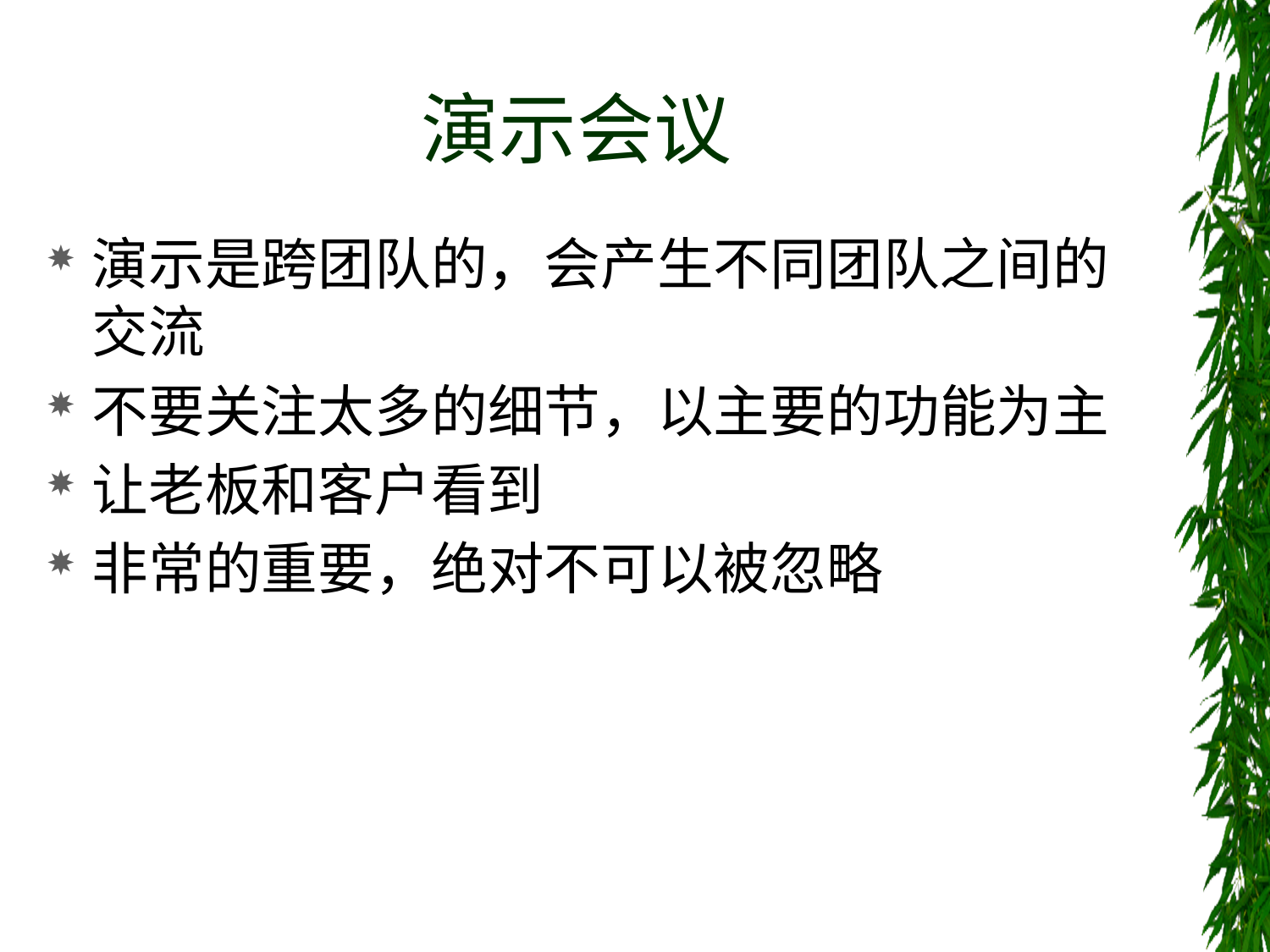

# 演示会议
演示是跨团队的，会产生不同团队之间的交流
不要关注太多的细节，以主要的功能为主
让老板和客户看到
非常的重要，绝对不可以被忽略